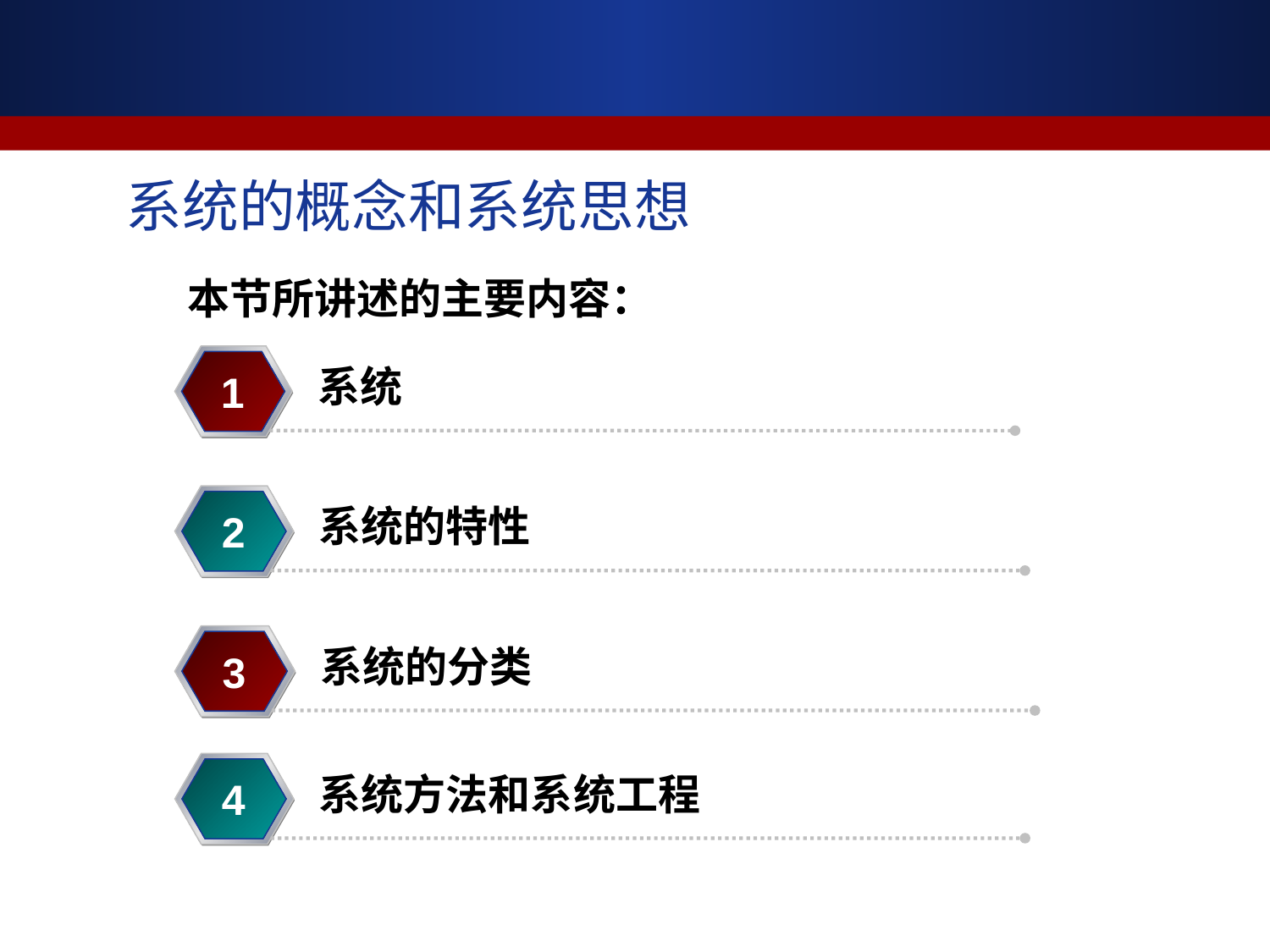

# 1.1  信息
系统的概念和系统思想
本节所讲述的主要内容：

系统
1

系统的特性
2

系统的分类
3

系统方法和系统工程
4